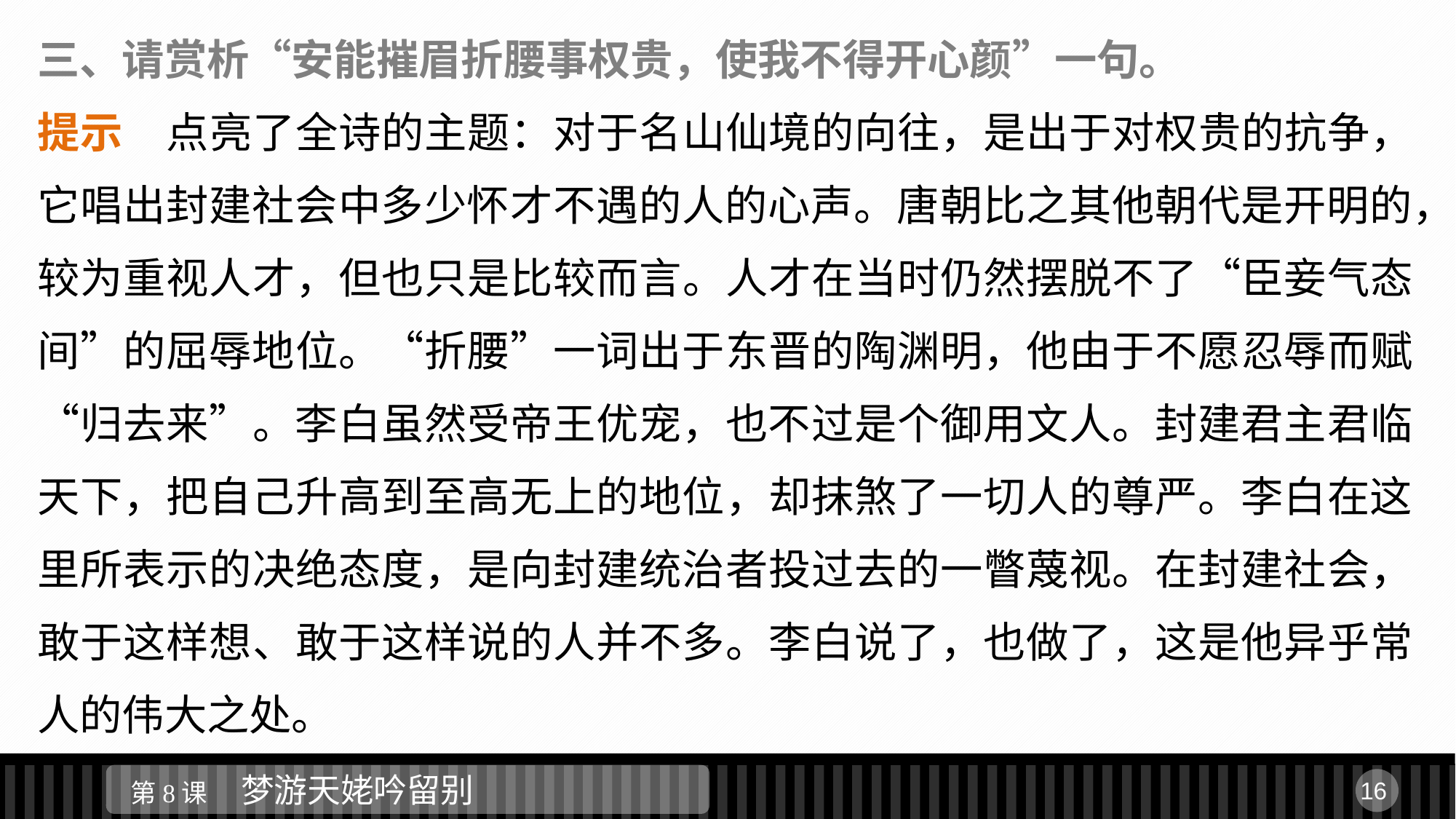

三、请赏析“安能摧眉折腰事权贵，使我不得开心颜”一句。
提示　点亮了全诗的主题：对于名山仙境的向往，是出于对权贵的抗争，它唱出封建社会中多少怀才不遇的人的心声。唐朝比之其他朝代是开明的，较为重视人才，但也只是比较而言。人才在当时仍然摆脱不了“臣妾气态间”的屈辱地位。“折腰”一词出于东晋的陶渊明，他由于不愿忍辱而赋“归去来”。李白虽然受帝王优宠，也不过是个御用文人。封建君主君临天下，把自己升高到至高无上的地位，却抹煞了一切人的尊严。李白在这里所表示的决绝态度，是向封建统治者投过去的一瞥蔑视。在封建社会，敢于这样想、敢于这样说的人并不多。李白说了，也做了，这是他异乎常人的伟大之处。